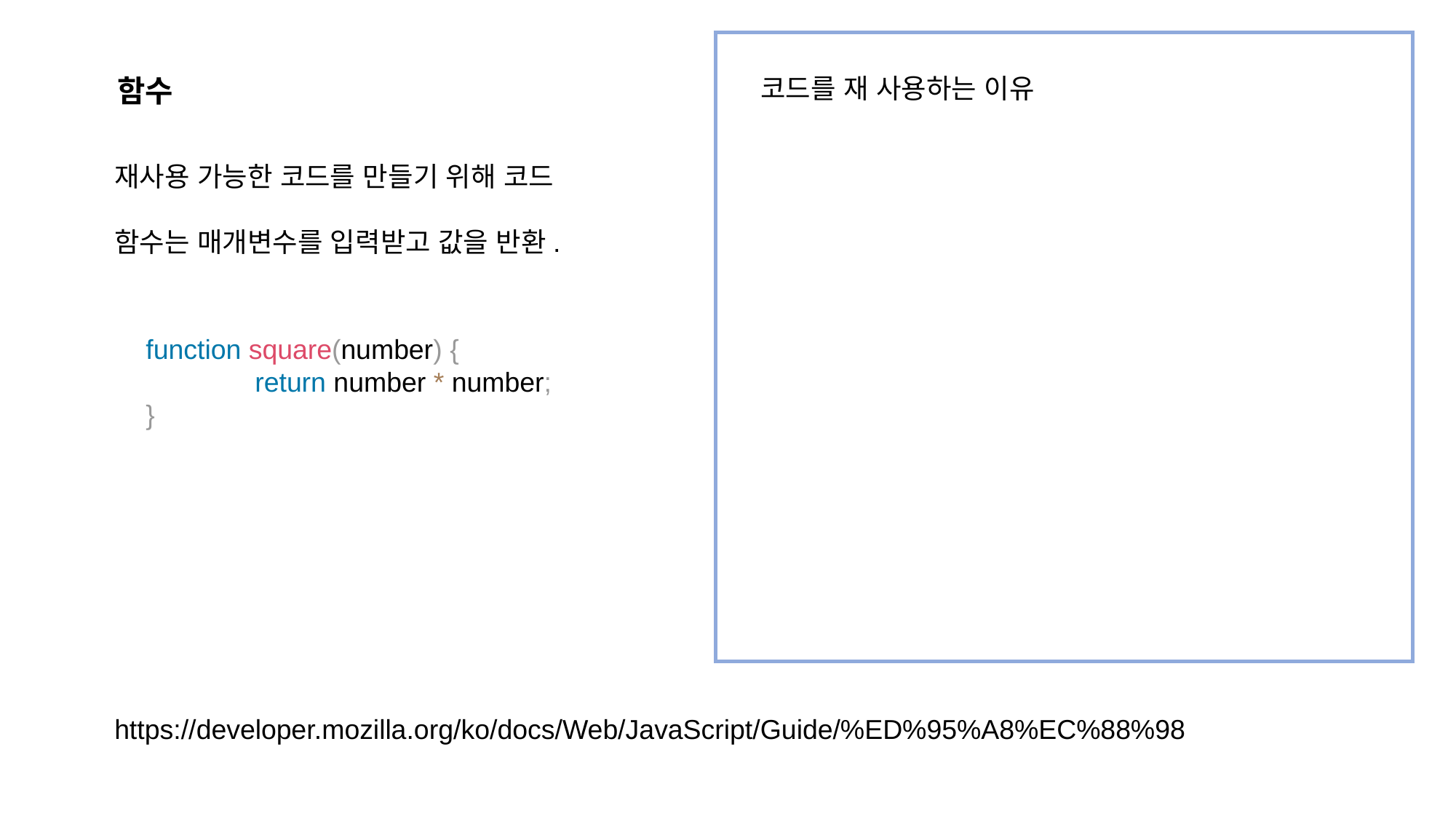

함수
코드를 재 사용하는 이유

재사용 가능한 코드를 만들기 위해 코드

함수는 매개변수를 입력받고 값을 반환.
function square(number) {
	return number * number;
}
https://developer.mozilla.org/ko/docs/Web/JavaScript/Guide/%ED%95%A8%EC%88%98